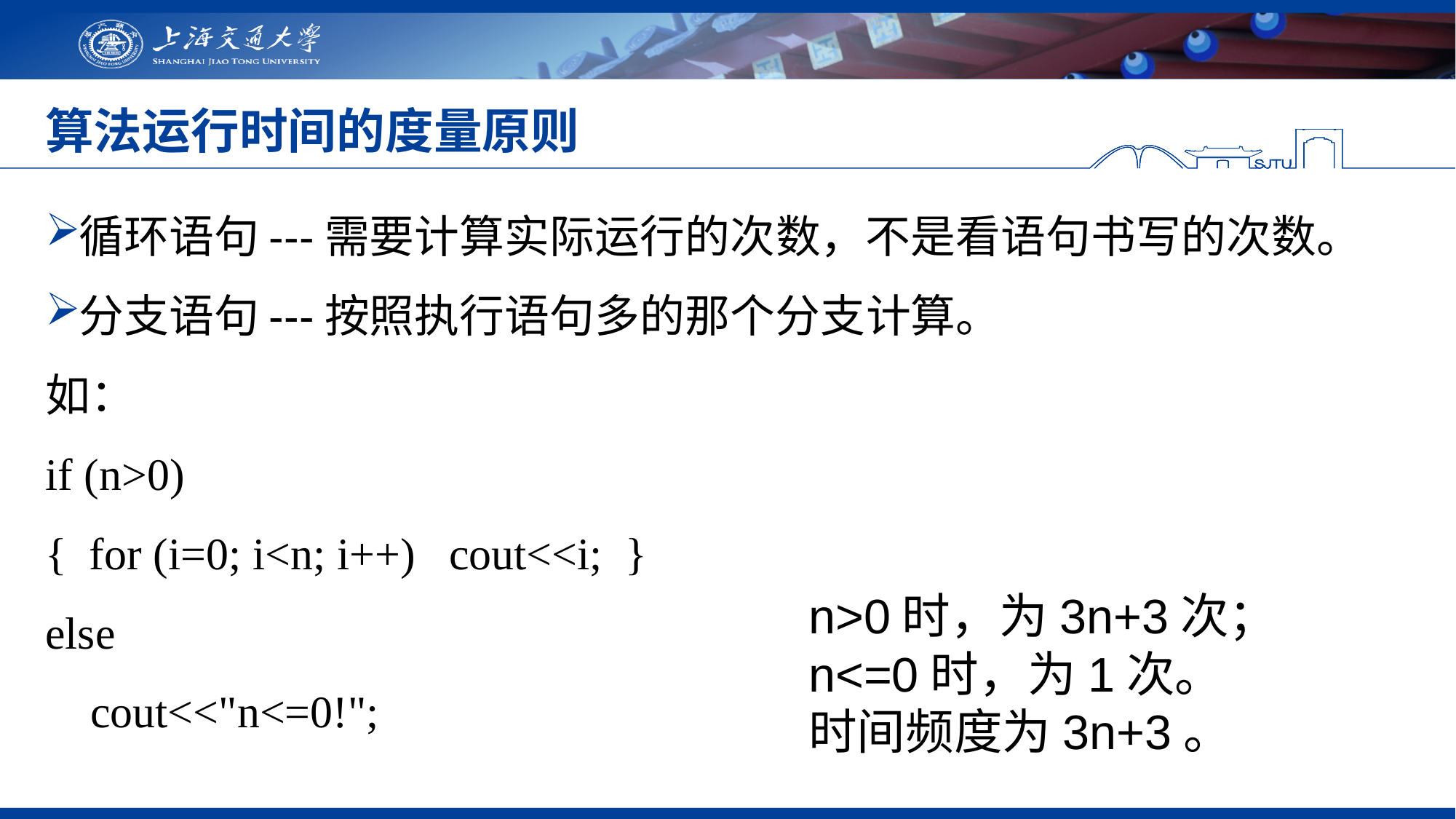

# 算法运行时间的度量原则
循环语句---需要计算实际运行的次数，不是看语句书写的次数。
分支语句---按照执行语句多的那个分支计算。
如：
if (n>0)
{  for (i=0; i<n; i++)   cout<<i;  }
else
    cout<<"n<=0!";
n>0时，为3n+3次；
n<=0时，为1次。
时间频度为3n+3。